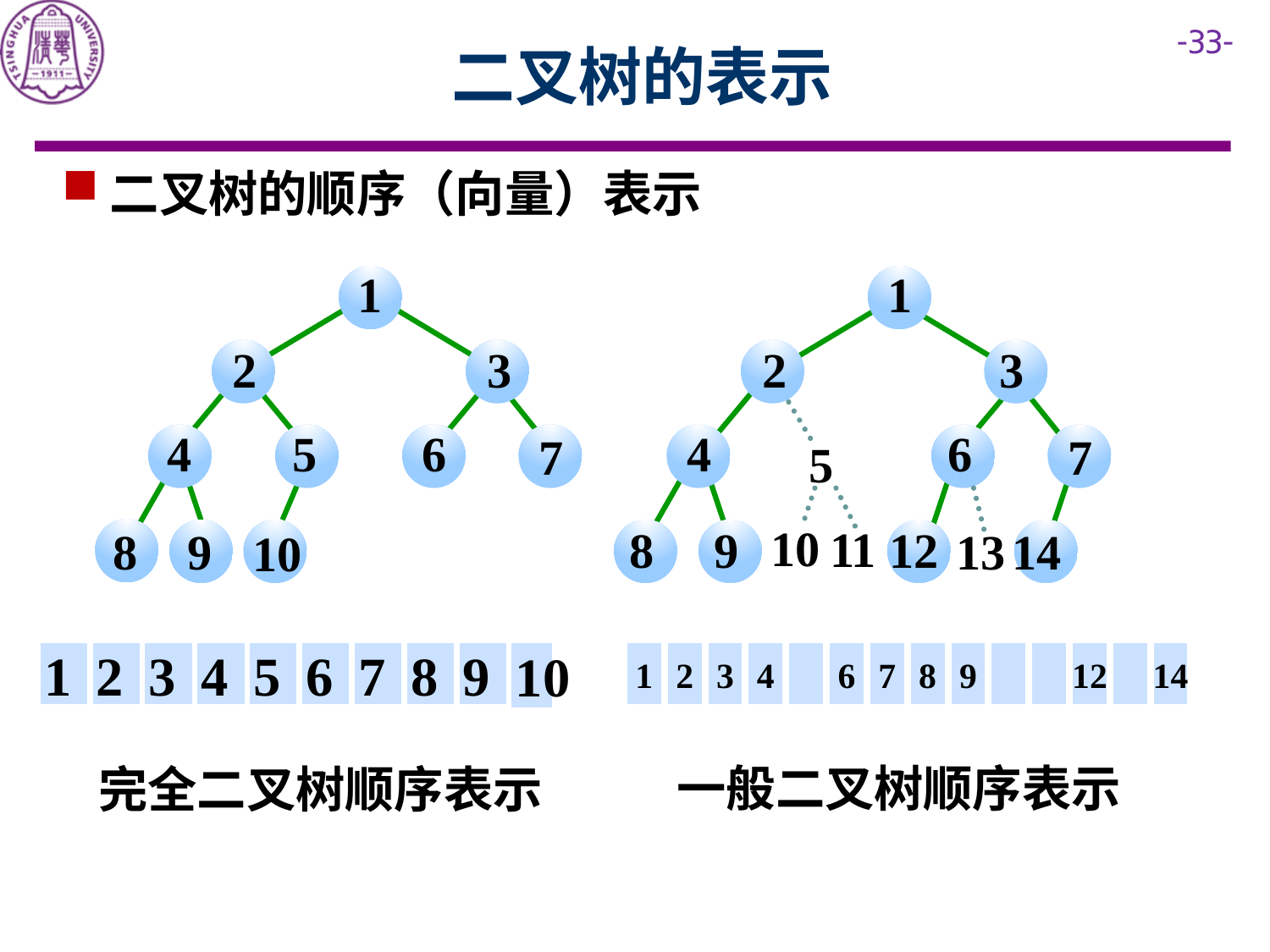

# 二叉树的表示
二叉树的顺序（向量）表示
1
1

3
2
3
2

4
5
6
4
6
7
7

5

10
11
8
9
12
13
14
8
9
10

1
2
3
4
5
6
7
8
9
10
1
2
3
4

6
7
8
9

12

14
一般二叉树顺序表示
完全二叉树顺序表示